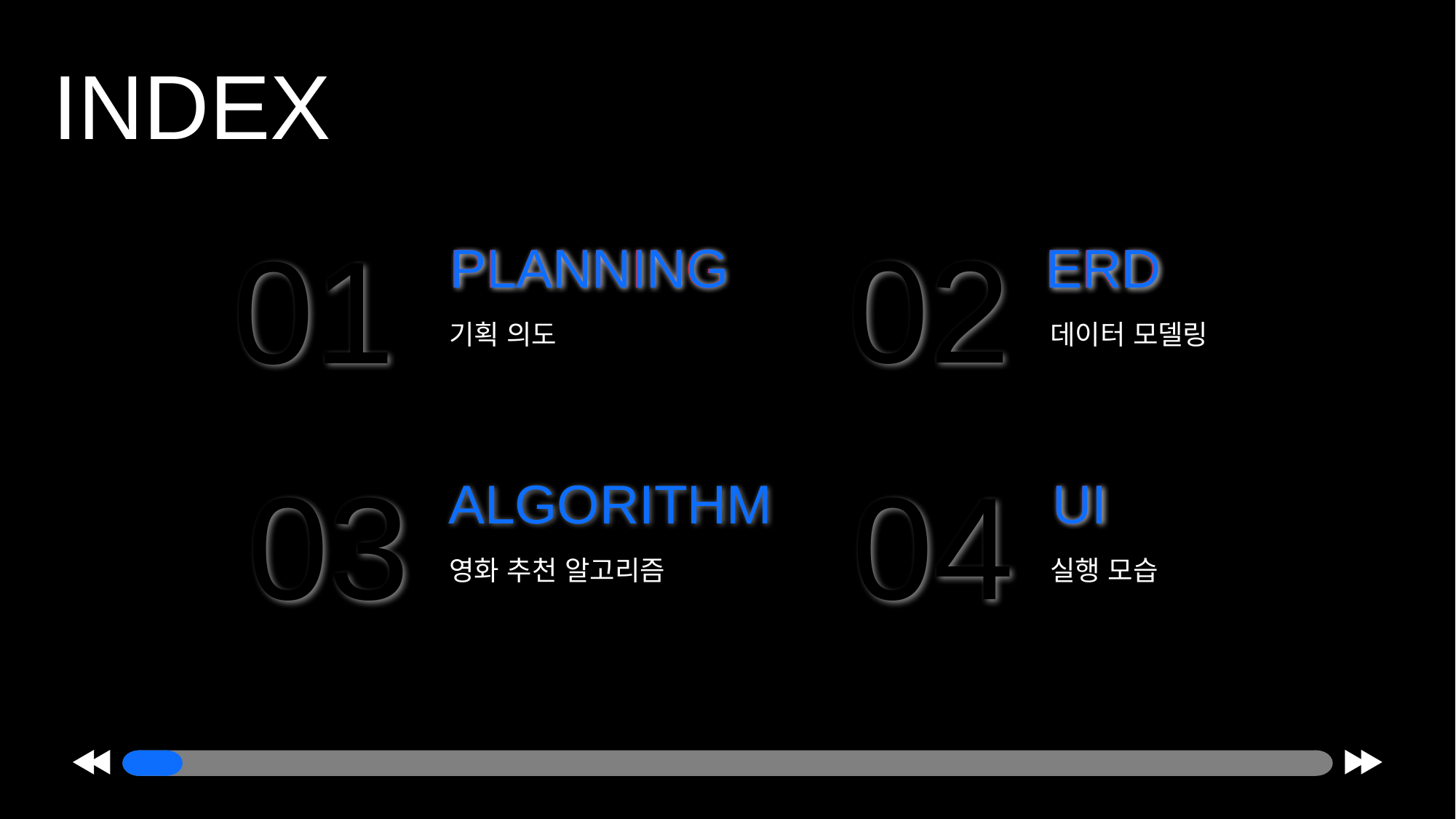

INDEX
02
01
ERD
ERD
PLANNING
PLANNING
데이터 모델링
기획 의도
03
04
ALGORITHM
UI
UI
실행 모습
영화 추천 알고리즘